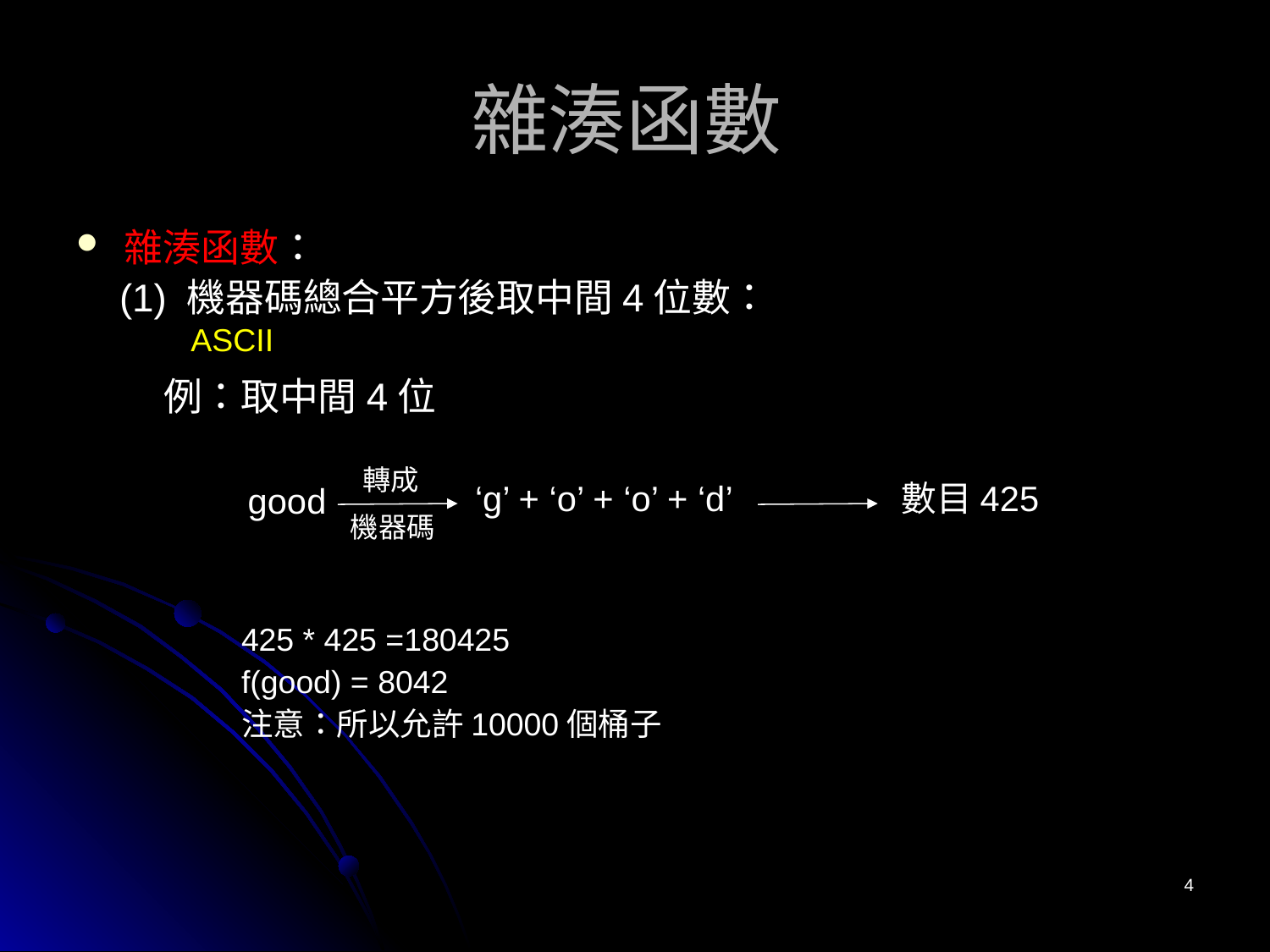

# 雜湊函數
雜湊函數：
    (1) 機器碼總合平方後取中間4位數：

         例：取中間4位
ASCII
轉成
‘g’ + ‘o’ + ‘o’ + ‘d’
數目425
good

機器碼

425 * 425 =180425
f(good) = 8042
注意：所以允許10000個桶子
4